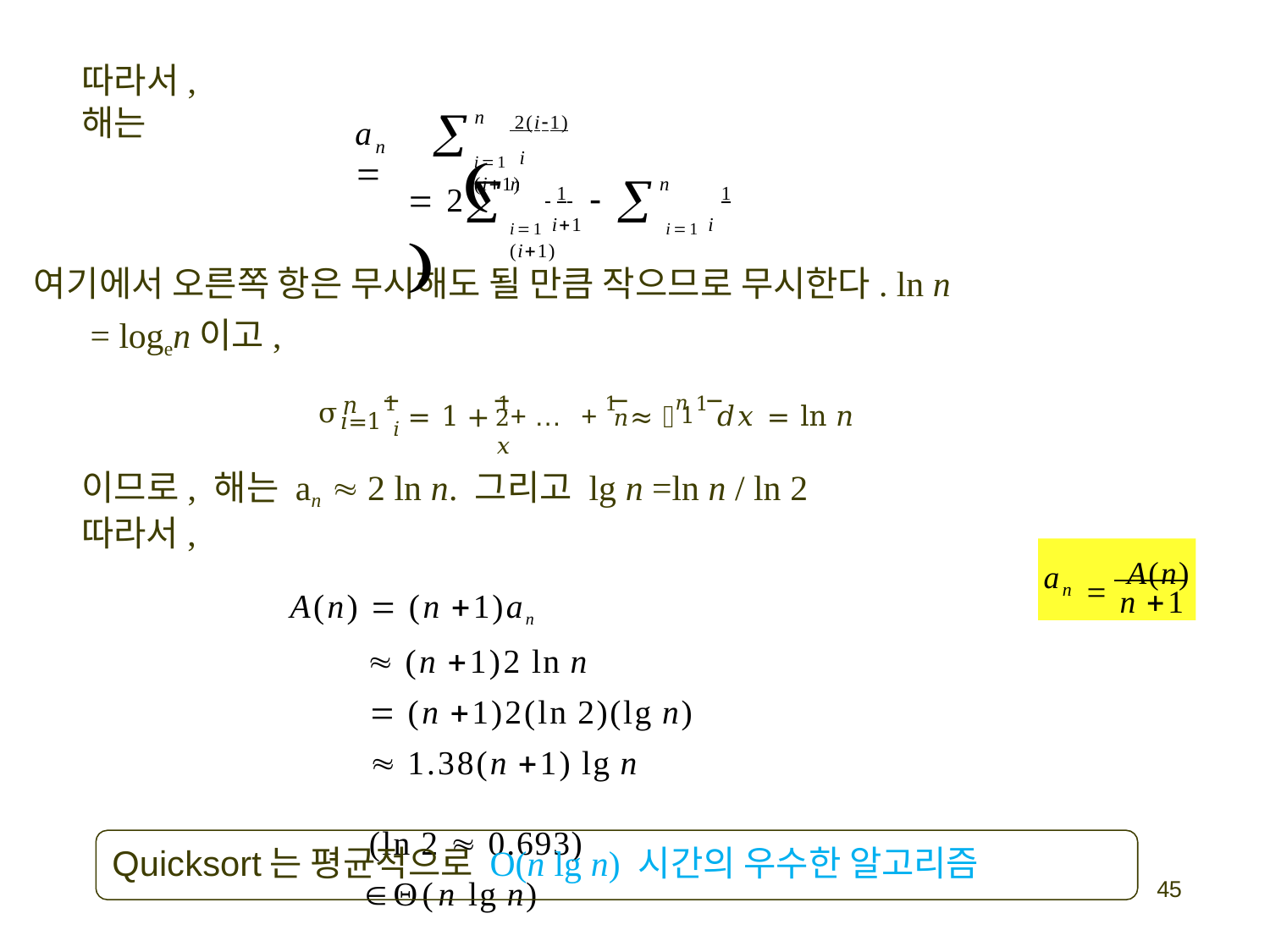

따라서, 해는
# n	∑
n
 2(i−1)
a	=
i=1 i (i+1)
= 2(	−	)
∑	∑
n
n
 1
	1
i=1 i+1	i=1 i (i+1)
여기에서 오른쪽 항은 무시해도 될 만큼 작으므로 무시한다. ln n = logen이고,
σ𝑛
1 = 1 + 1+ … + 1 ≈ ׬𝑛 1 𝑑𝑥 = ln 𝑛
𝑖=1 𝑖
1

2	𝑛	𝑥
이므로, 해는 an ≈ 2 ln n. 그리고 lg n =ln n / ln 2따라서,
A(n) = (n +1)an
≈ (n +1)2 ln n
= (n +1)2(ln 2)(lg n)
≈ 1.38(n +1) lg n	(ln 2 ≈ 0.693)
∈Θ(n lg n)
= A(n)

a
n
n +1

Quicksort는 평균적으로 O(n lg n) 시간의 우수한 알고리즘
45